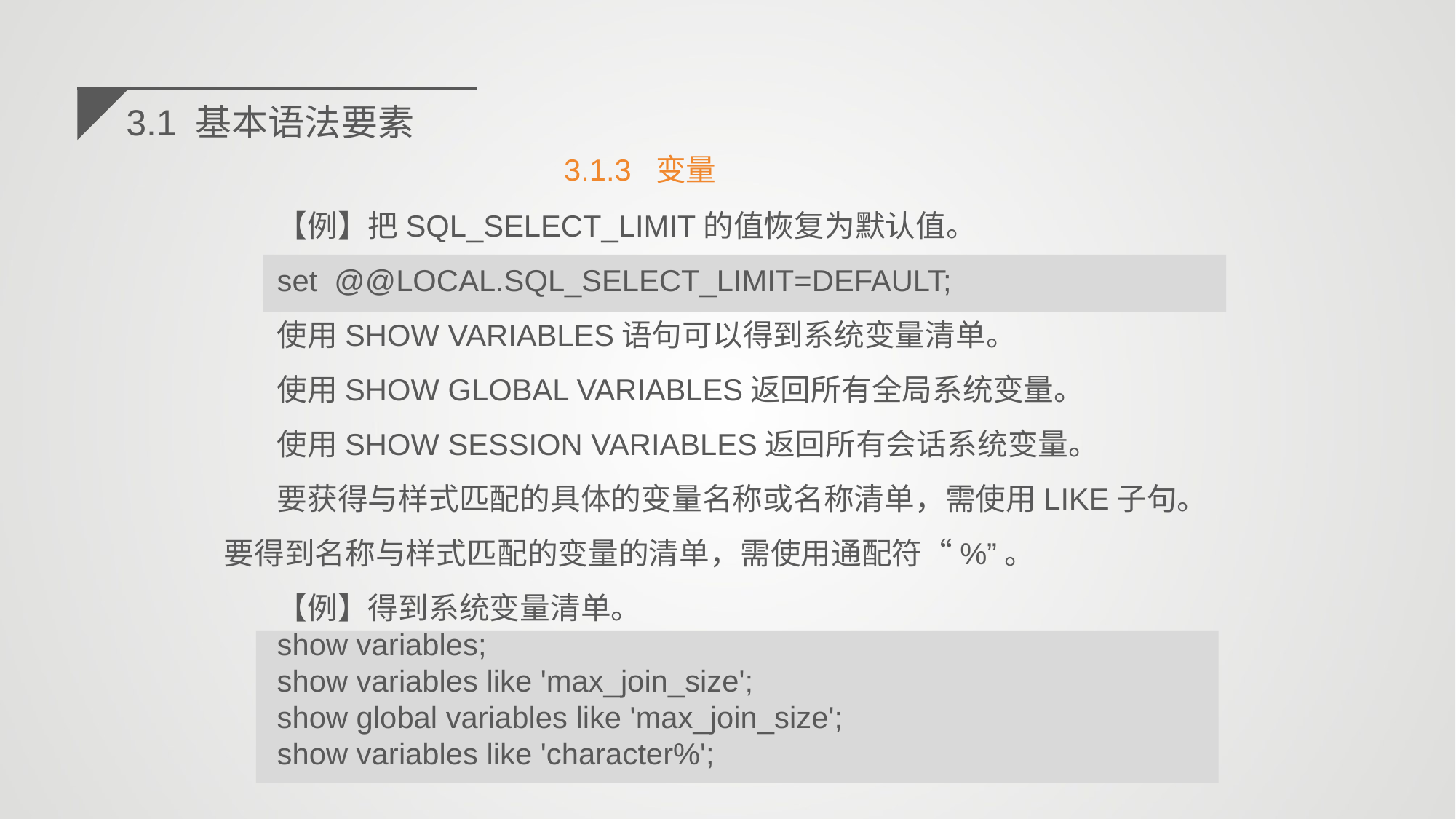

3.1 基本语法要素

3.1.3  变量
【例】把SQL_SELECT_LIMIT的值恢复为默认值。
set  @@LOCAL.SQL_SELECT_LIMIT=DEFAULT;
使用SHOW VARIABLES语句可以得到系统变量清单。
使用SHOW GLOBAL VARIABLES返回所有全局系统变量。
使用SHOW SESSION VARIABLES返回所有会话系统变量。
要获得与样式匹配的具体的变量名称或名称清单，需使用LIKE子句。要得到名称与样式匹配的变量的清单，需使用通配符“%”。
【例】得到系统变量清单。
show variables;
show variables like 'max_join_size';
show global variables like 'max_join_size';
show variables like 'character%';